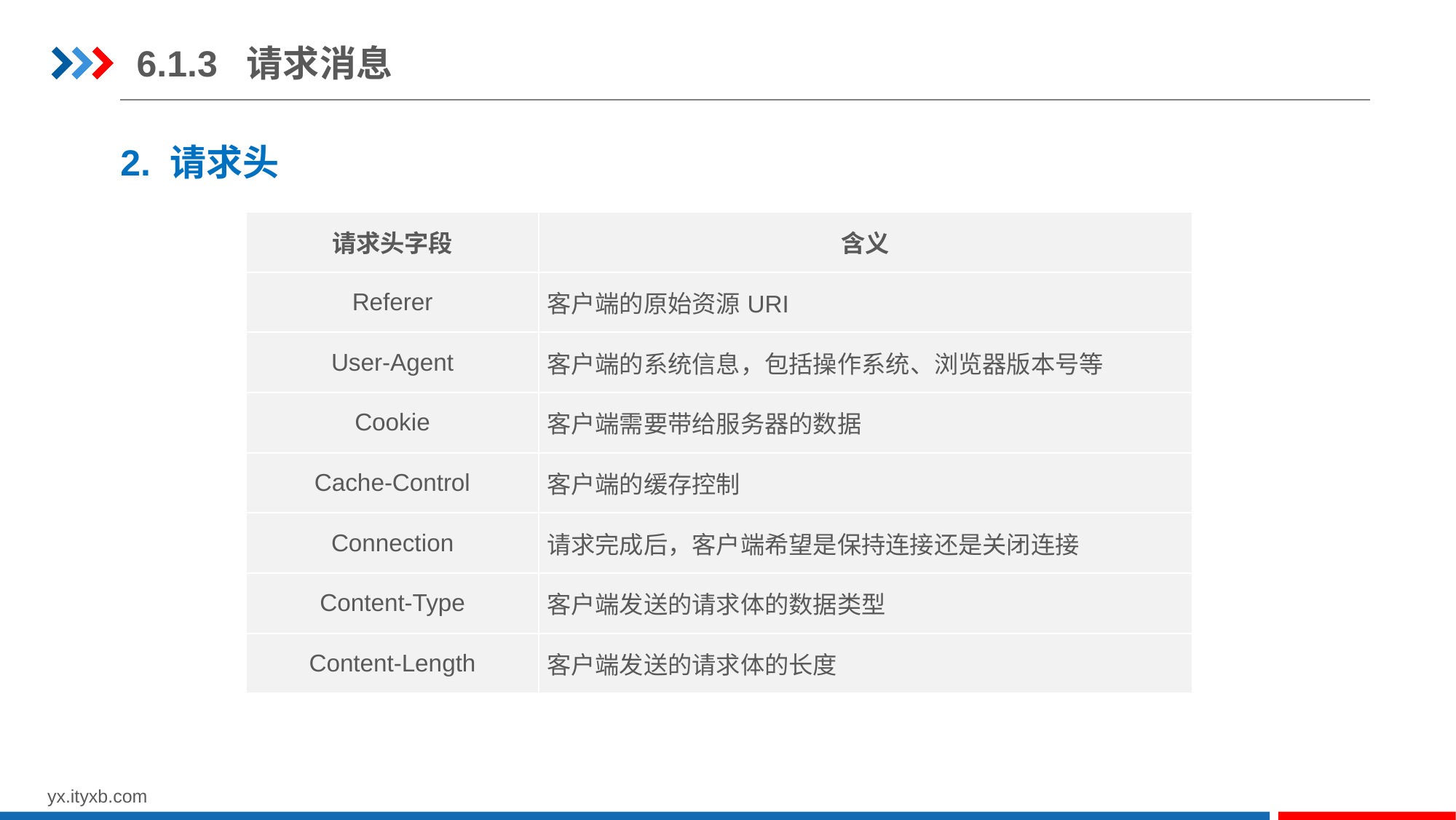

6.1.3  请求消息
2. 请求头
| 请求头字段 | 含义 |
| --- | --- |
| Referer | 客户端的原始资源URI |
| User-Agent | 客户端的系统信息，包括操作系统、浏览器版本号等 |
| Cookie | 客户端需要带给服务器的数据 |
| Cache-Control | 客户端的缓存控制 |
| Connection | 请求完成后，客户端希望是保持连接还是关闭连接 |
| Content-Type | 客户端发送的请求体的数据类型 |
| Content-Length | 客户端发送的请求体的长度 |